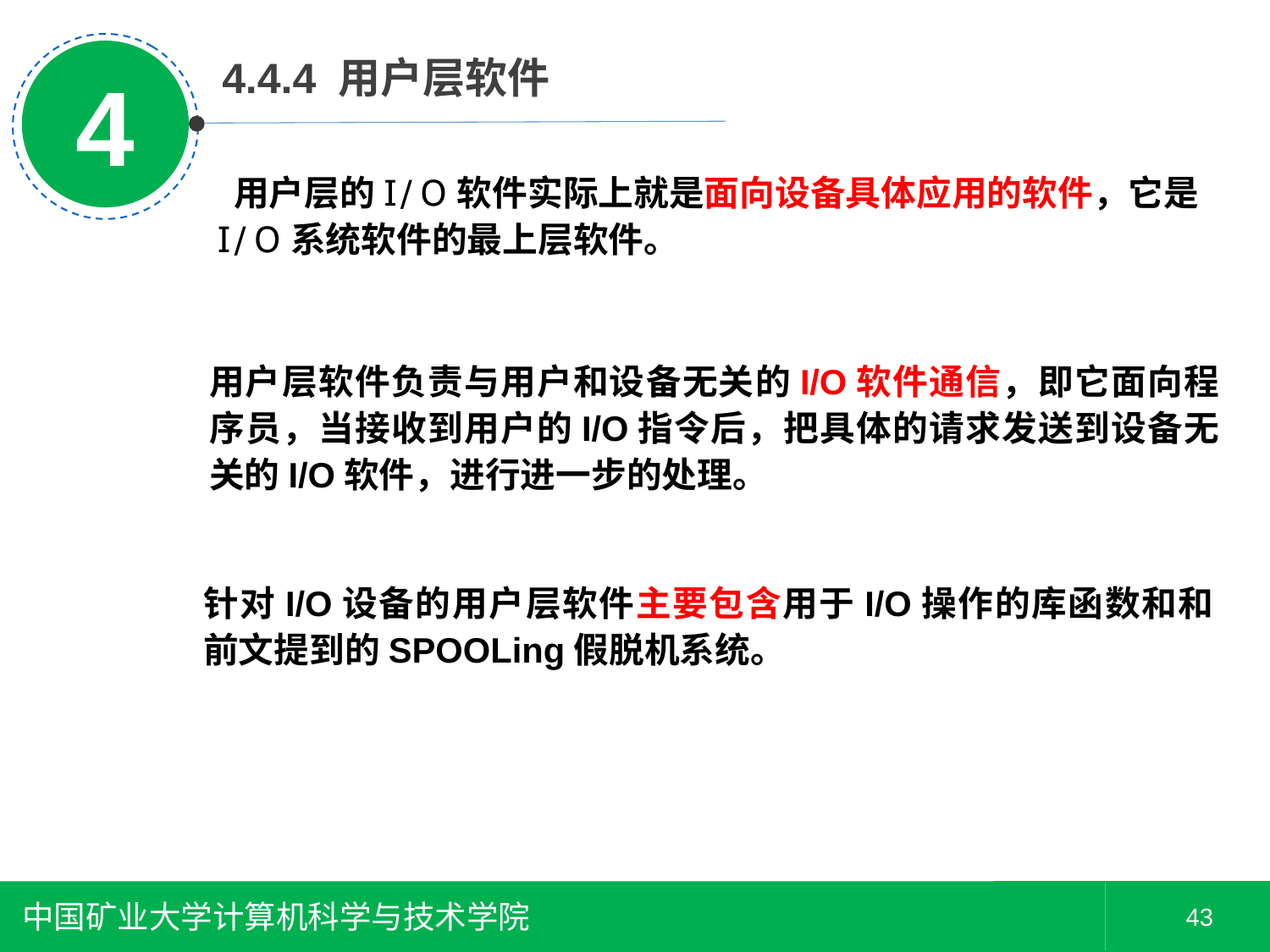

4
  4.4.4 用户层软件

 用户层的I/O软件实际上就是面向设备具体应用的软件，它是I/O系统软件的最上层软件。
用户层软件负责与用户和设备无关的I/O软件通信，即它面向程序员，当接收到用户的I/O指令后，把具体的请求发送到设备无关的I/O软件，进行进一步的处理。
针对I/O设备的用户层软件主要包含用于I/O操作的库函数和和前文提到的SPOOLing假脱机系统。